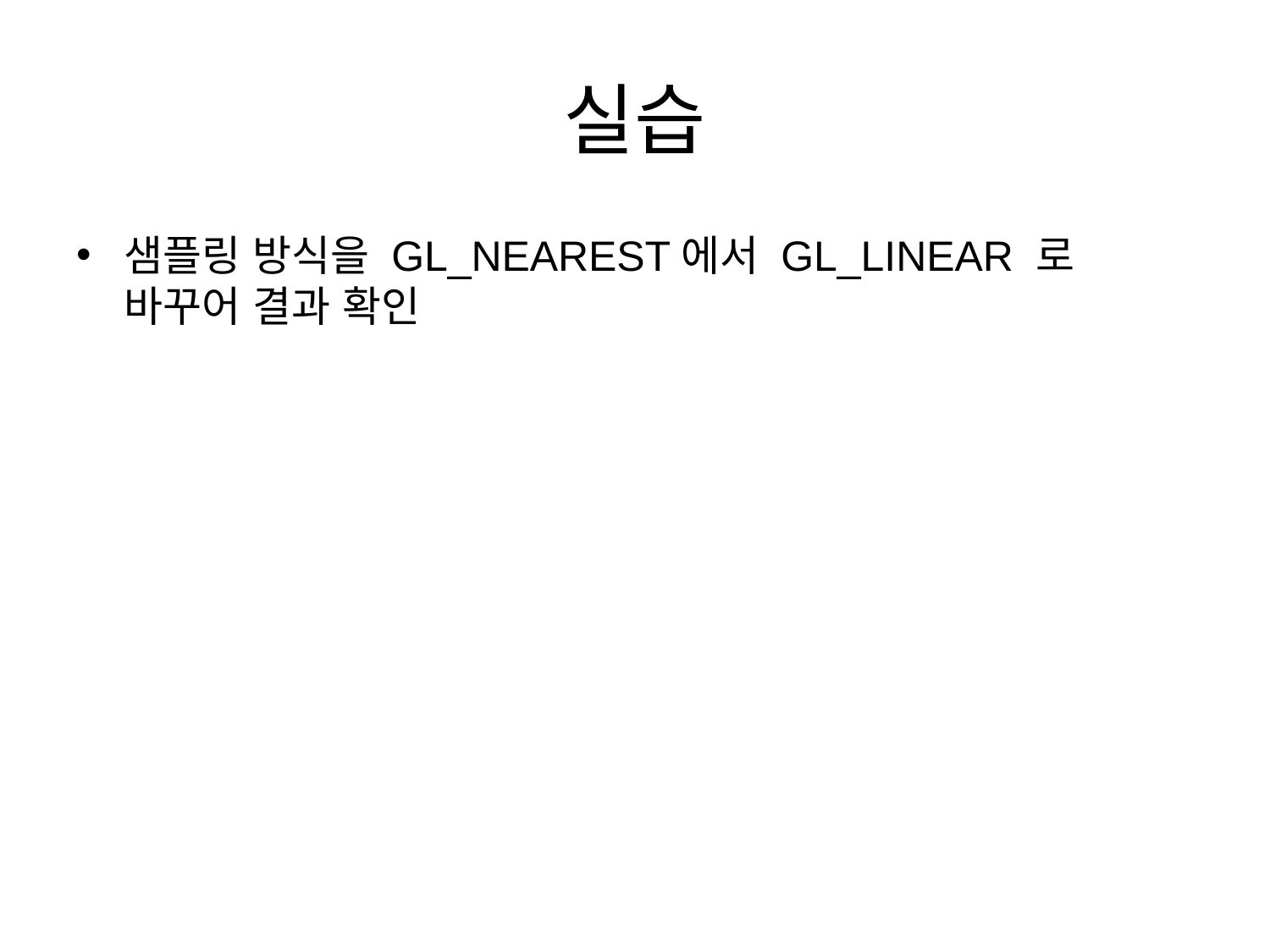

# 실습
샘플링 방식을 GL_NEAREST에서 GL_LINEAR 로 바꾸어 결과 확인